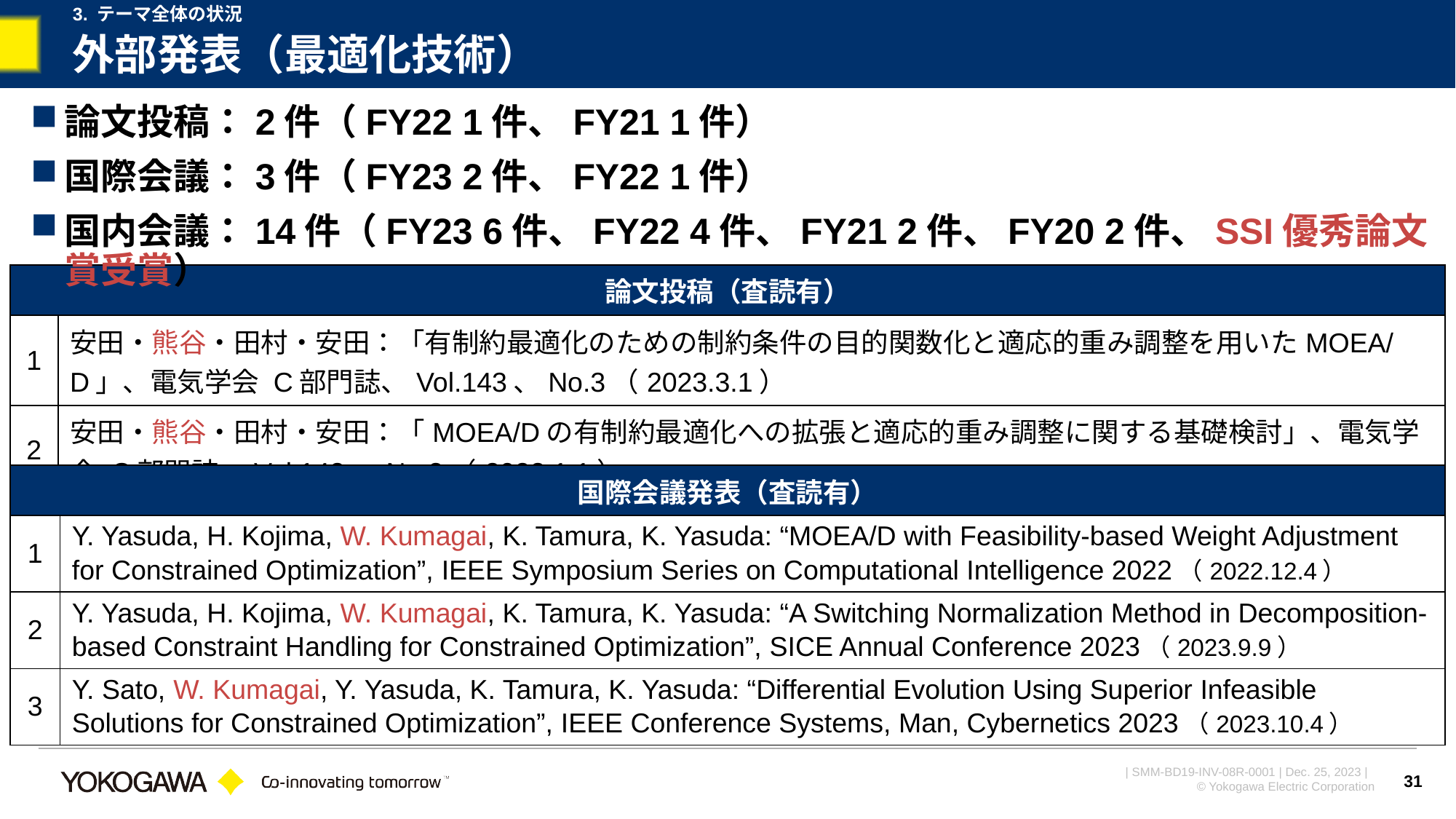

3. テーマ全体の状況
# 外部発表（最適化技術）
論文投稿：2件（FY22 1件、FY21 1件）
国際会議：3件（FY23 2件、FY22 1件）
国内会議：14件（FY23 6件、FY22 4件、FY21 2件、FY20 2件、SSI優秀論文賞受賞）
| 論文投稿（査読有） |  |
| --- | --- |
| 1 | 安田・熊谷・田村・安田：「有制約最適化のための制約条件の目的関数化と適応的重み調整を用いたMOEA/D」、電気学会 C部門誌、Vol.143、No.3（2023.3.1） |
| 2 | 安田・熊谷・田村・安田：「MOEA/Dの有制約最適化への拡張と適応的重み調整に関する基礎検討」、電気学会 C部門誌、Vol.142、No.3（2022.1.1） |
| 国際会議発表（査読有） |  |
| --- | --- |
| 1 | Y. Yasuda, H. Kojima, W. Kumagai, K. Tamura, K. Yasuda: “MOEA/D with Feasibility-based Weight Adjustment for Constrained Optimization”, IEEE Symposium Series on Computational Intelligence 2022（2022.12.4） |
| 2 | Y. Yasuda, H. Kojima, W. Kumagai, K. Tamura, K. Yasuda: “A Switching Normalization Method in Decomposition-based Constraint Handling for Constrained Optimization”, SICE Annual Conference 2023（2023.9.9） |
| 3 | Y. Sato, W. Kumagai, Y. Yasuda, K. Tamura, K. Yasuda: “Differential Evolution Using Superior Infeasible Solutions for Constrained Optimization”, IEEE Conference Systems, Man, Cybernetics 2023（2023.10.4） |
31